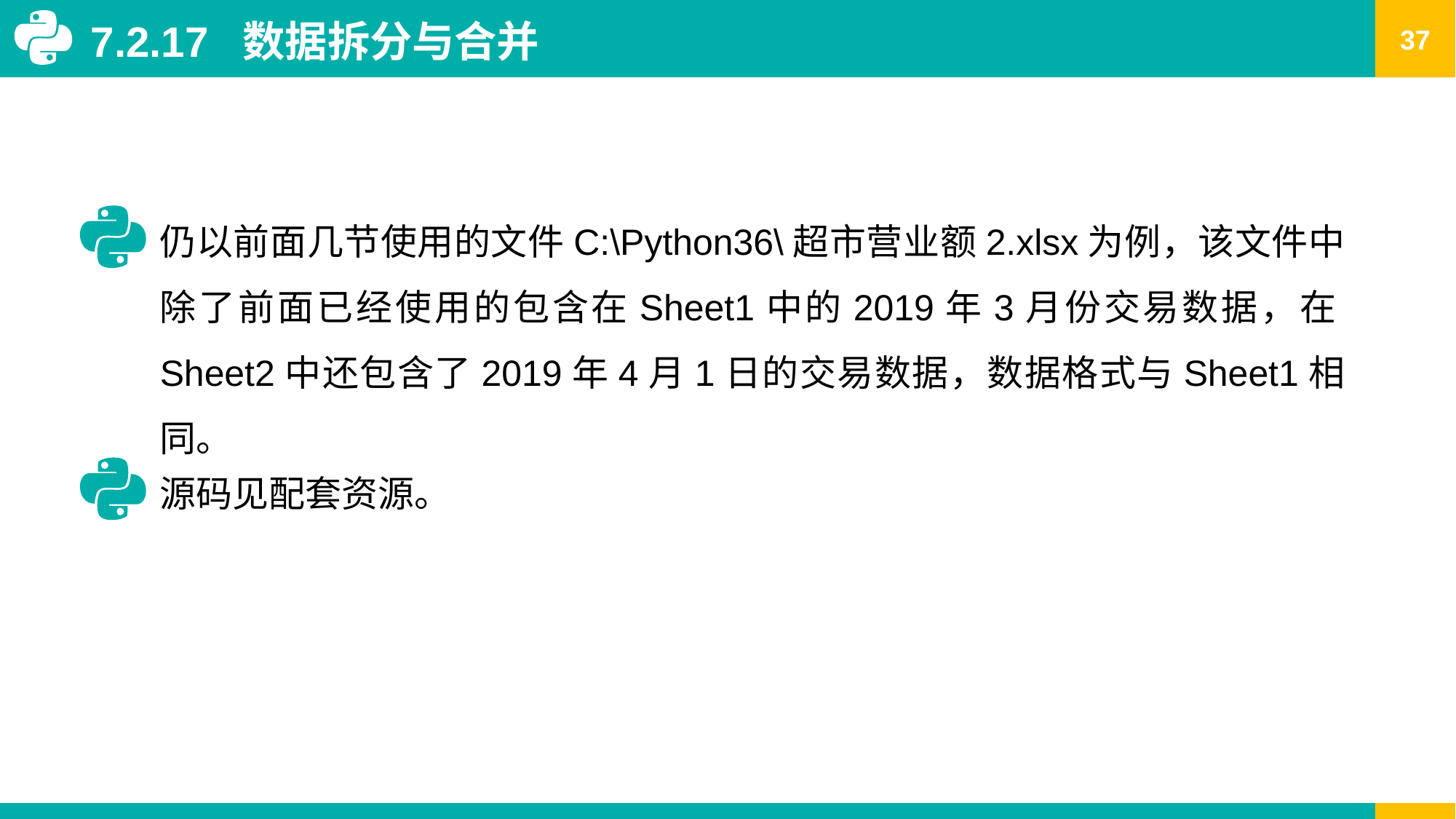

7.2.17  数据拆分与合并
仍以前面几节使用的文件C:\Python36\超市营业额2.xlsx为例，该文件中除了前面已经使用的包含在Sheet1中的2019年3月份交易数据，在Sheet2中还包含了2019年4月1日的交易数据，数据格式与Sheet1相同。

源码见配套资源。